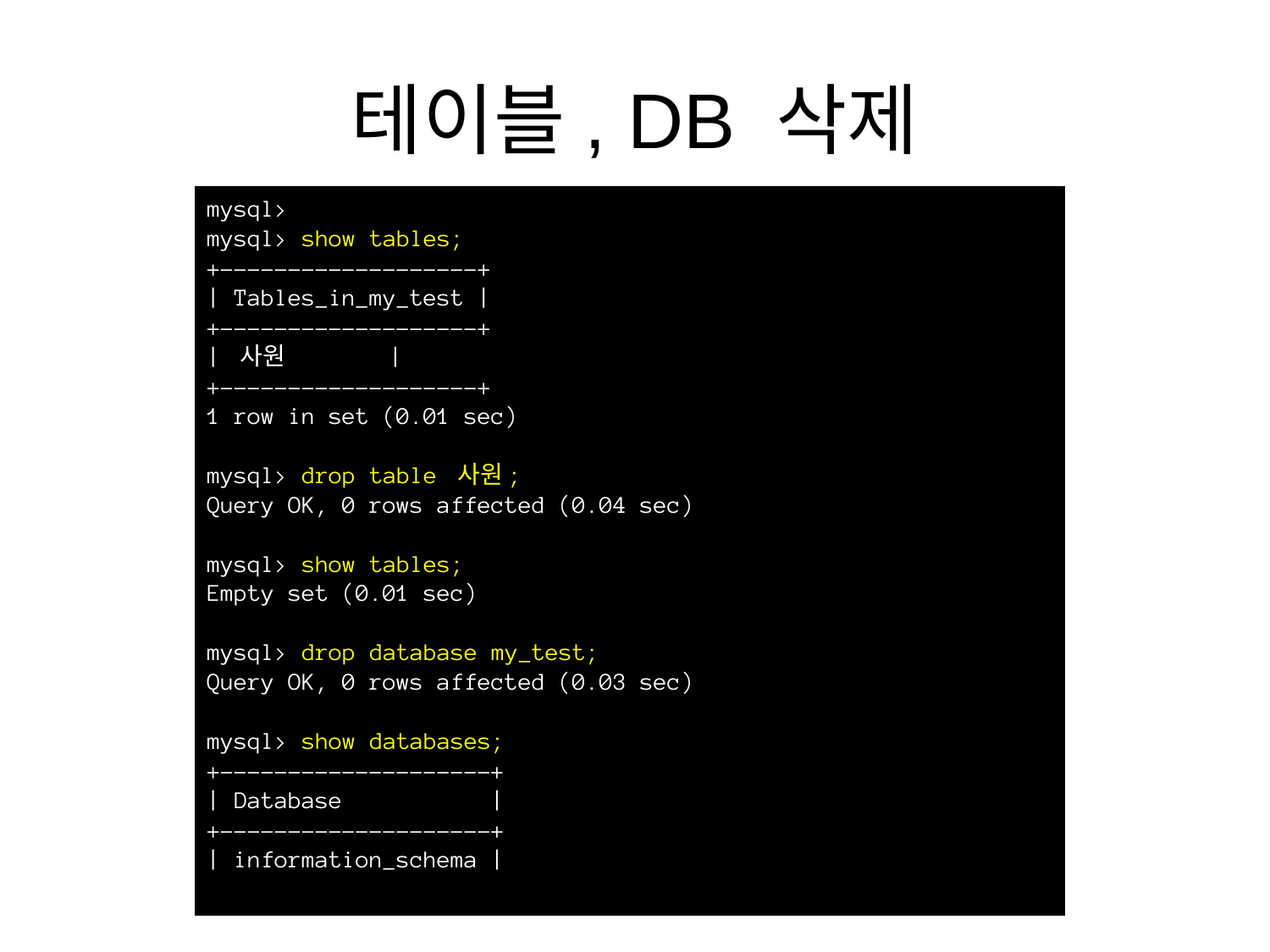

# 테이블, DB 삭제
mysql>
mysql> show tables;
+-------------------+
| Tables_in_my_test |
+-------------------+
| 사원              |
+-------------------+
1 row in set (0.01 sec)

mysql> drop table 사원;
Query OK, 0 rows affected (0.04 sec)

mysql> show tables;
Empty set (0.01 sec)

mysql> drop database my_test;
Query OK, 0 rows affected (0.03 sec)

mysql> show databases;
+--------------------+
| Database           |
+--------------------+
| information_schema |